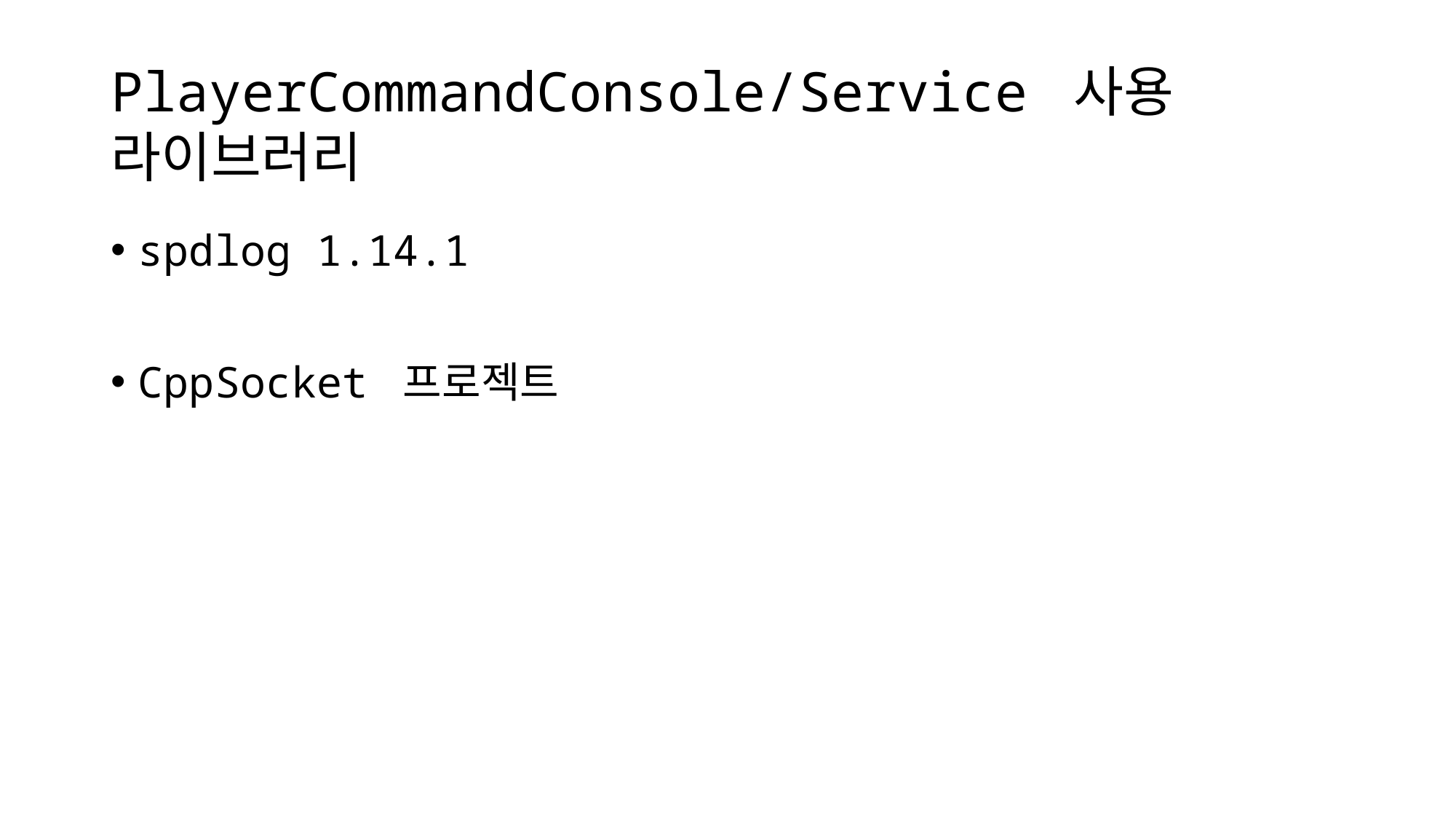

# PlayerCommandConsole/Service 사용 라이브러리
spdlog 1.14.1

CppSocket 프로젝트